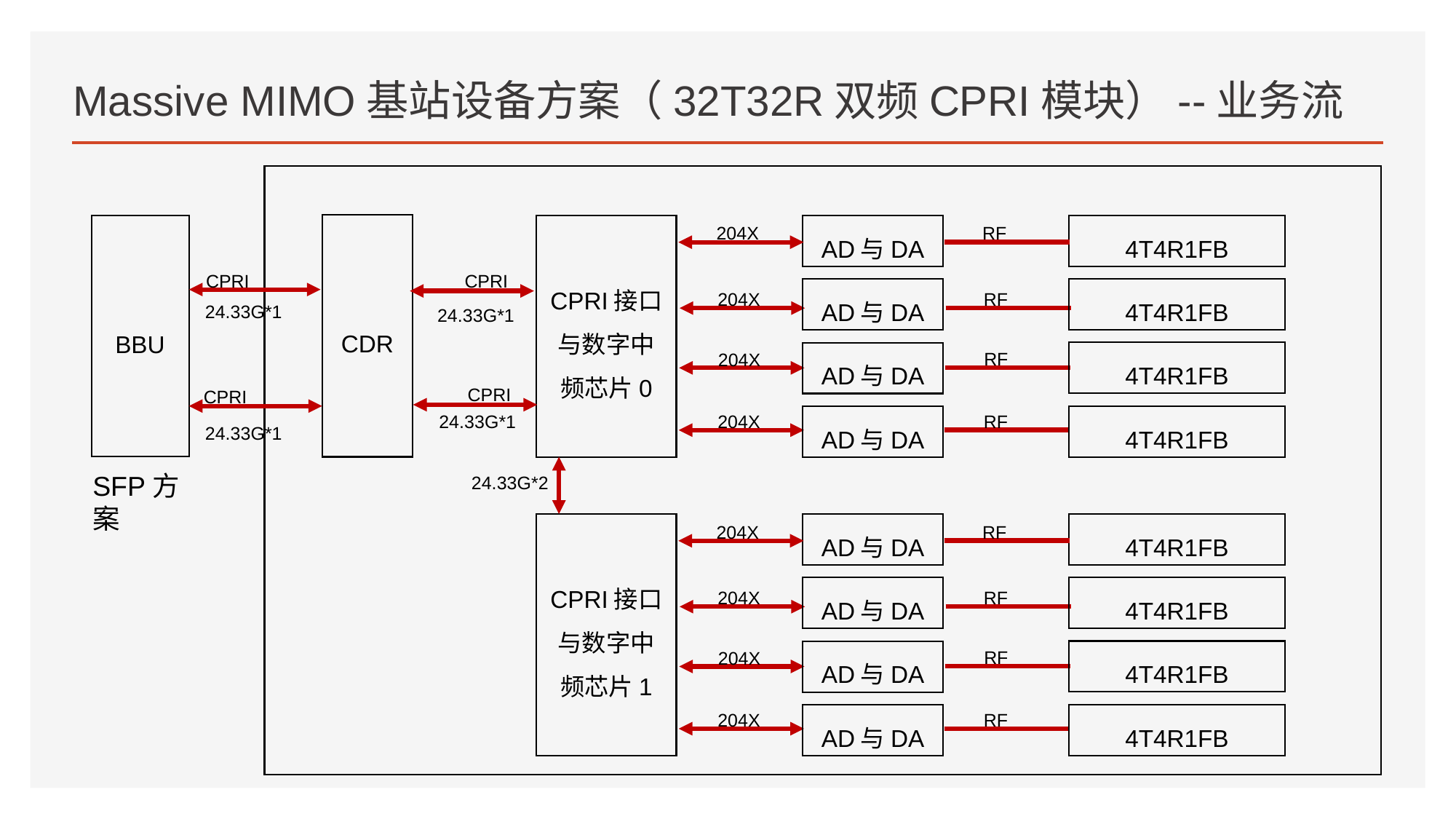

# Massive MIMO基站设备方案（32T32R双频CPRI模块）--业务流

RF
204X
CDR
BBU
CPRI接口与数字中频芯片0
4T4R1FB
AD与DA
CPRI
CPRI
RF
204X
4T4R1FB
AD与DA
24.33G*1
24.33G*1
RF
204X
4T4R1FB
AD与DA
CPRI
CPRI
RF
204X
24.33G*1
24.33G*1
4T4R1FB
AD与DA
24.33G*2
SFP方案
RF
204X
CPRI接口与数字中频芯片1
4T4R1FB
AD与DA
RF
204X
4T4R1FB
AD与DA
RF
204X
4T4R1FB
AD与DA
RF
204X
4T4R1FB
AD与DA